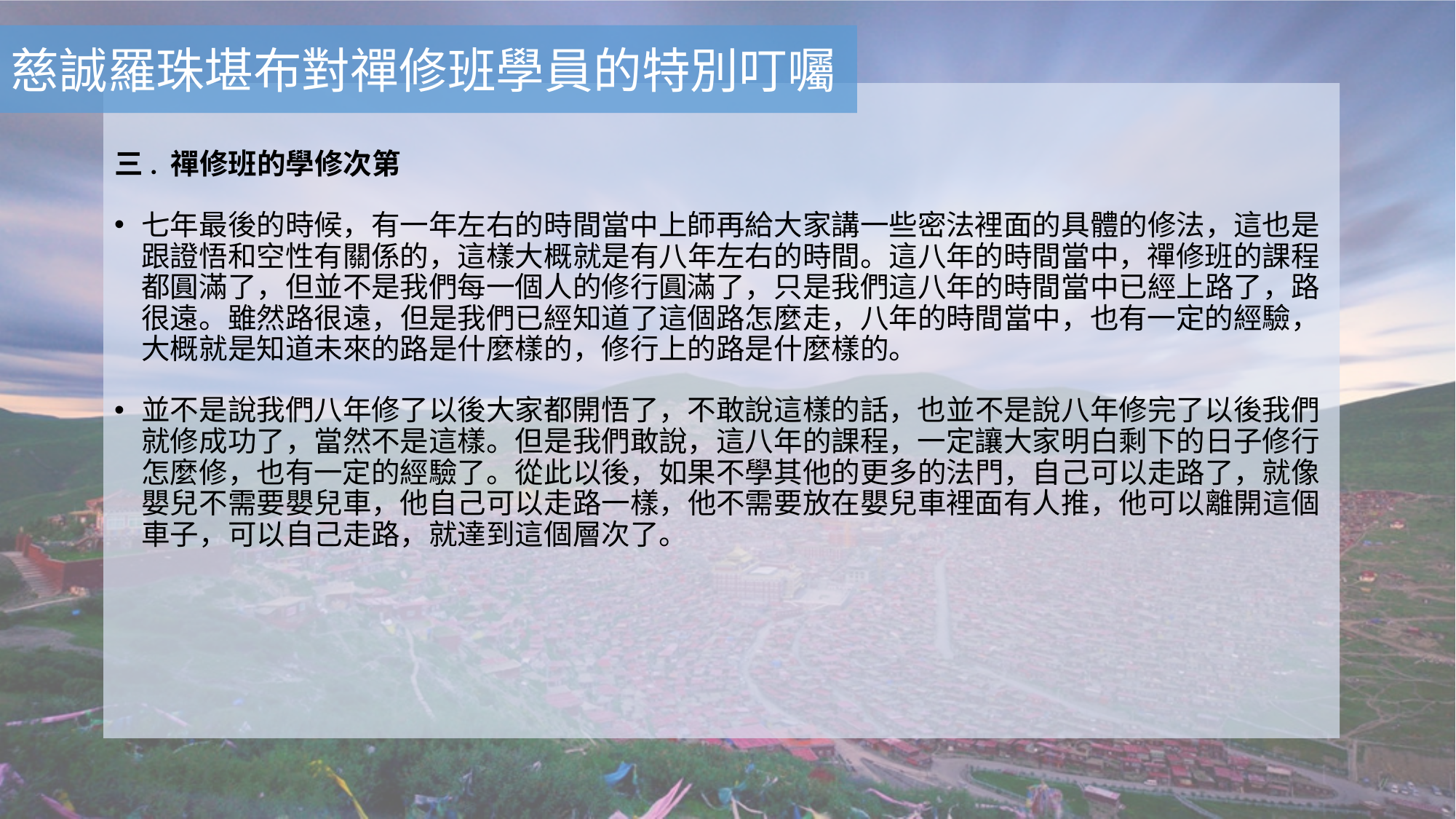

慈誠羅珠堪布對禪修班學員的特別叮囑

三. 禪修班的學修次第
七年最後的時候，有一年左右的時間當中上師再給大家講一些密法裡面的具體的修法，這也是跟證悟和空性有關係的，這樣大概就是有八年左右的時間。這八年的時間當中，禪修班的課程都圓滿了，但並不是我們每一個人的修行圓滿了，只是我們這八年的時間當中已經上路了，路很遠。雖然路很遠，但是我們已經知道了這個路怎麼走，八年的時間當中，也有一定的經驗，大概就是知道未來的路是什麼樣的，修行上的路是什麼樣的。
並不是說我們八年修了以後大家都開悟了，不敢說這樣的話，也並不是說八年修完了以後我們就修成功了，當然不是這樣。但是我們敢說，這八年的課程，一定讓大家明白剩下的日子修行怎麼修，也有一定的經驗了。從此以後，如果不學其他的更多的法門，自己可以走路了，就像嬰兒不需要嬰兒車，他自己可以走路一樣，他不需要放在嬰兒車裡面有人推，他可以離開這個車子，可以自己走路，就達到這個層次了。